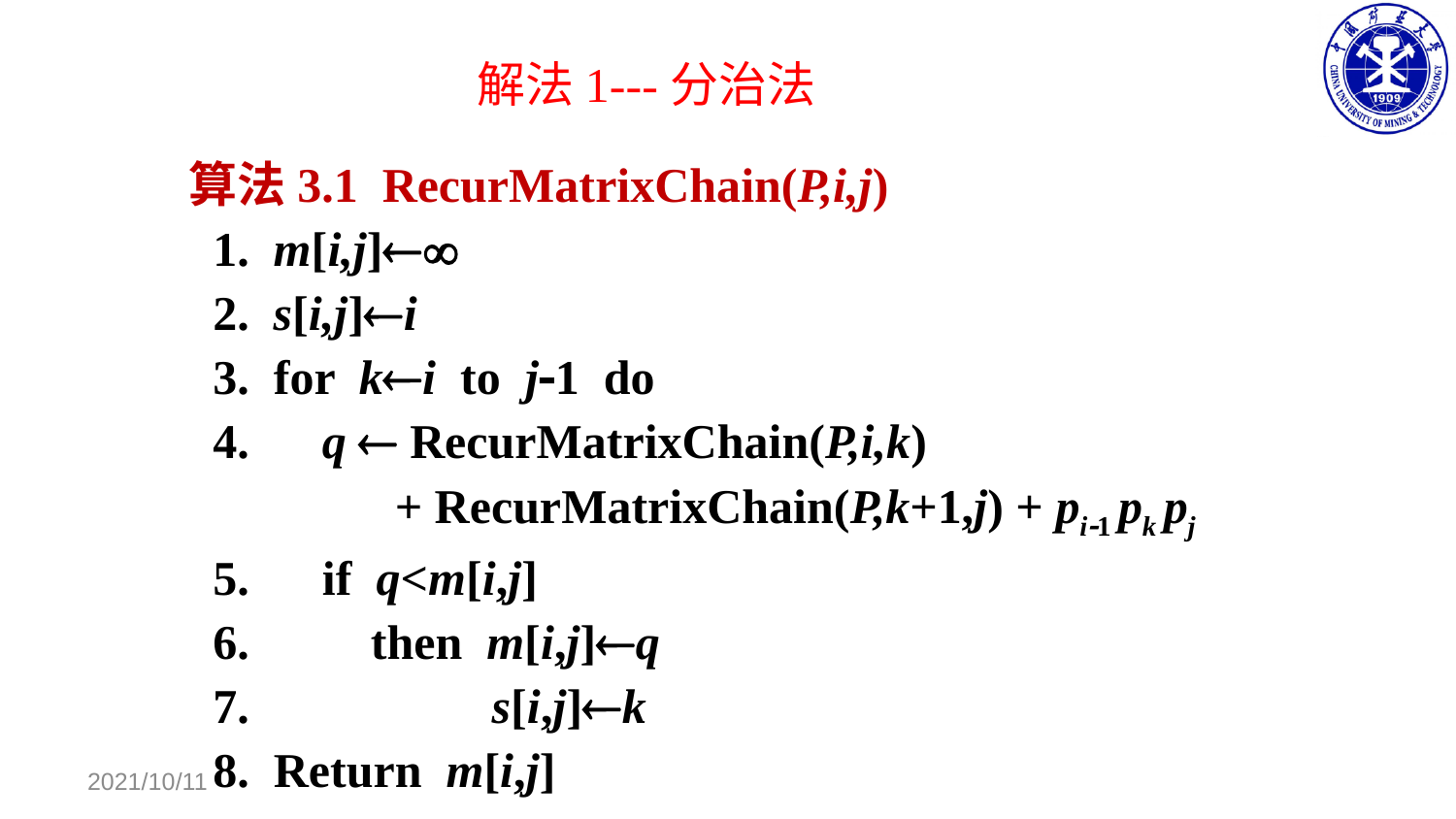

解法1---分治法
算法3.1  RecurMatrixChain(P,i,j)
  1.  m[i,j]←∞
  2.  s[i,j]←i
  3.  for  k←i  to  j−1  do
  4.      q ← RecurMatrixChain(P,i,k)
                 + RecurMatrixChain(P,k+1,j) + pi−1 pk pj
  5.      if  q<m[i,j]
  6.          then  m[i,j]←q
  7.                    s[i,j]←k
  8.  Return  m[i,j]
2021/10/11